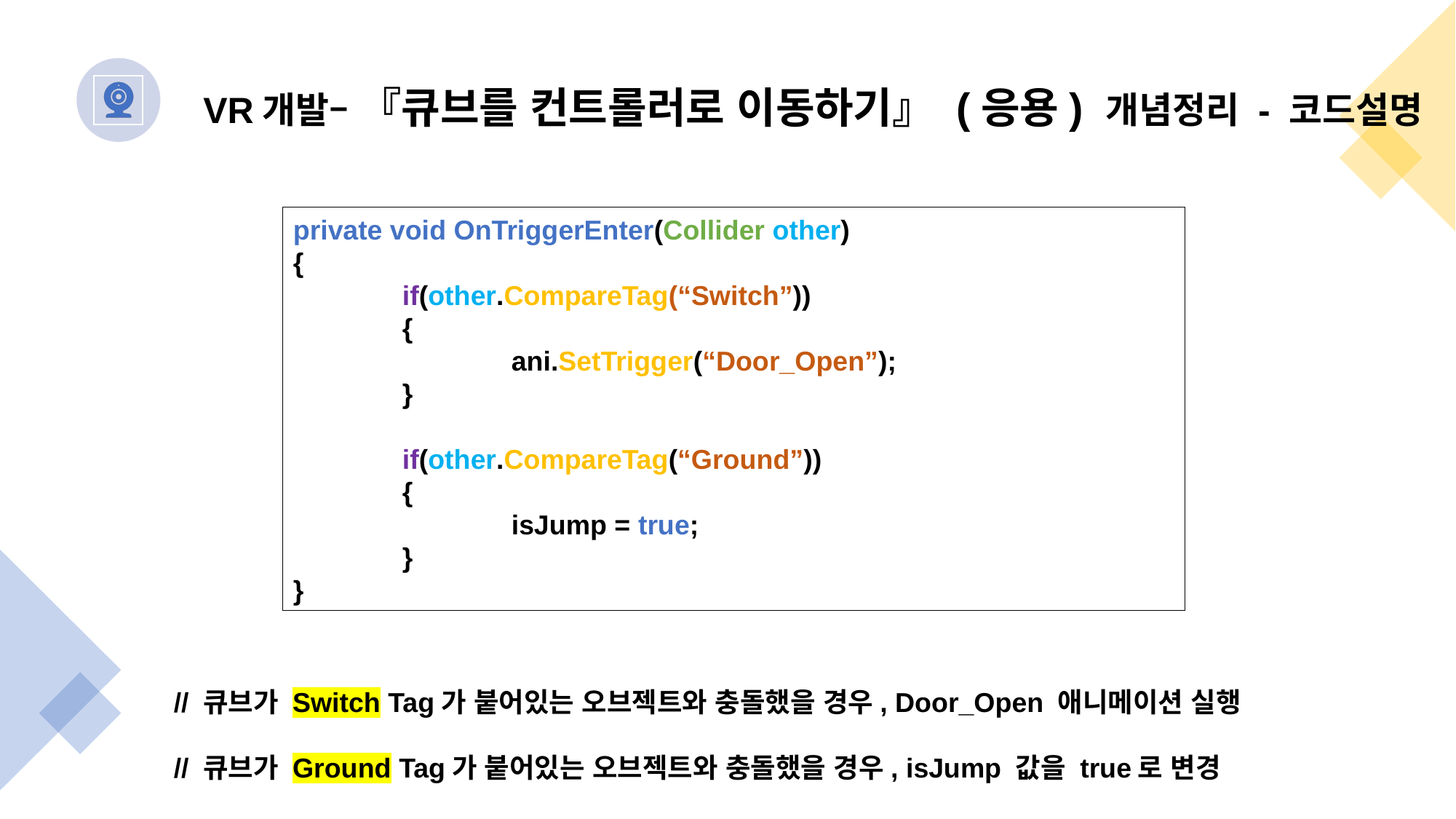

VR개발– 『큐브를 컨트롤러로 이동하기』 (응용) 개념정리 - 코드설명
private void OnTriggerEnter(Collider other)
{
	if(other.CompareTag(“Switch”))
	{
		ani.SetTrigger(“Door_Open”);
	}

	if(other.CompareTag(“Ground”))
	{
		isJump = true;
	}
}

// 큐브가 Switch Tag가 붙어있는 오브젝트와 충돌했을 경우, Door_Open 애니메이션 실행
// 큐브가 Ground Tag가 붙어있는 오브젝트와 충돌했을 경우, isJump 값을 true로 변경